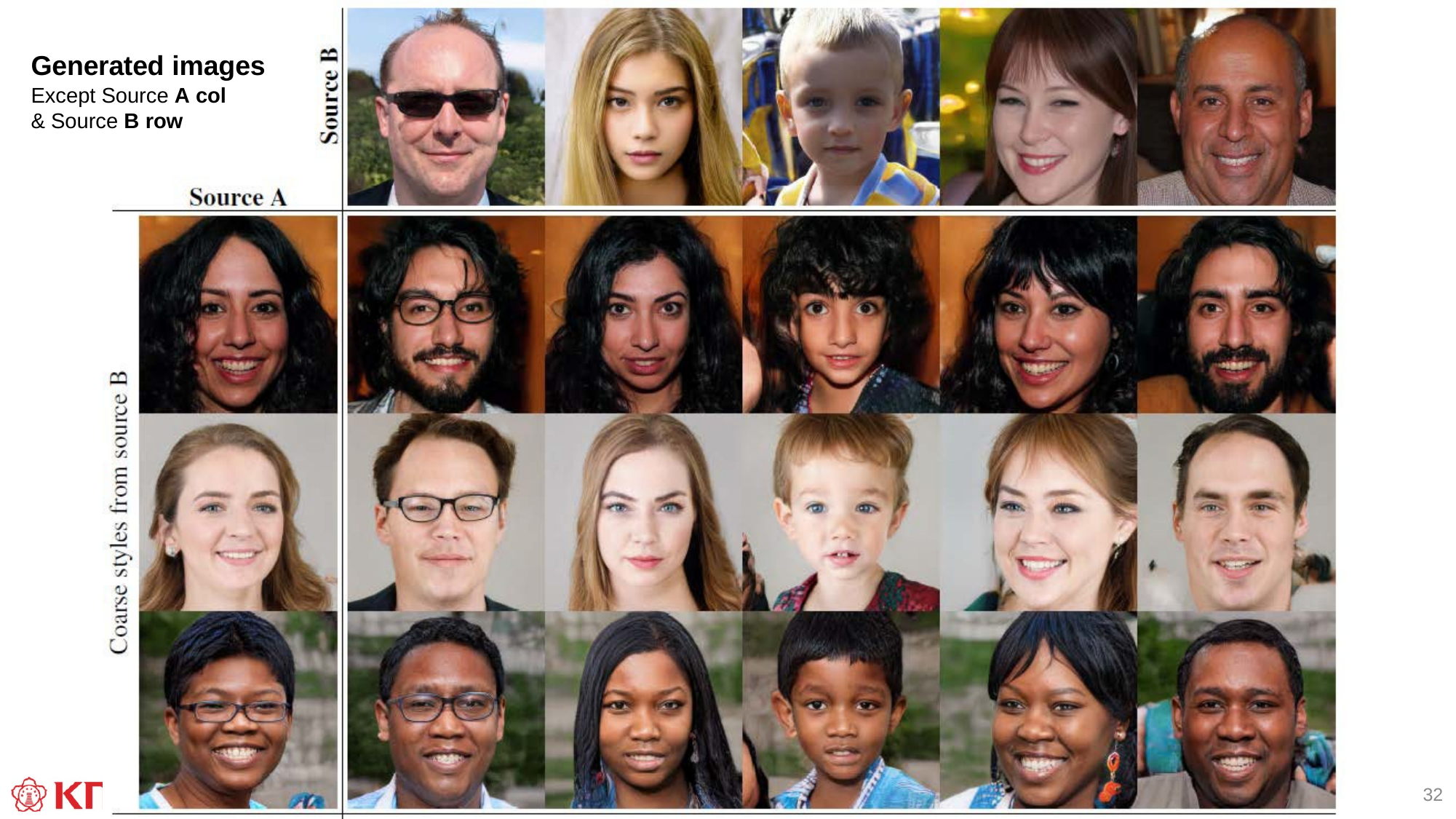

Generated images
Except Source A col
& Source B row
32
기계학습개론 2020-2